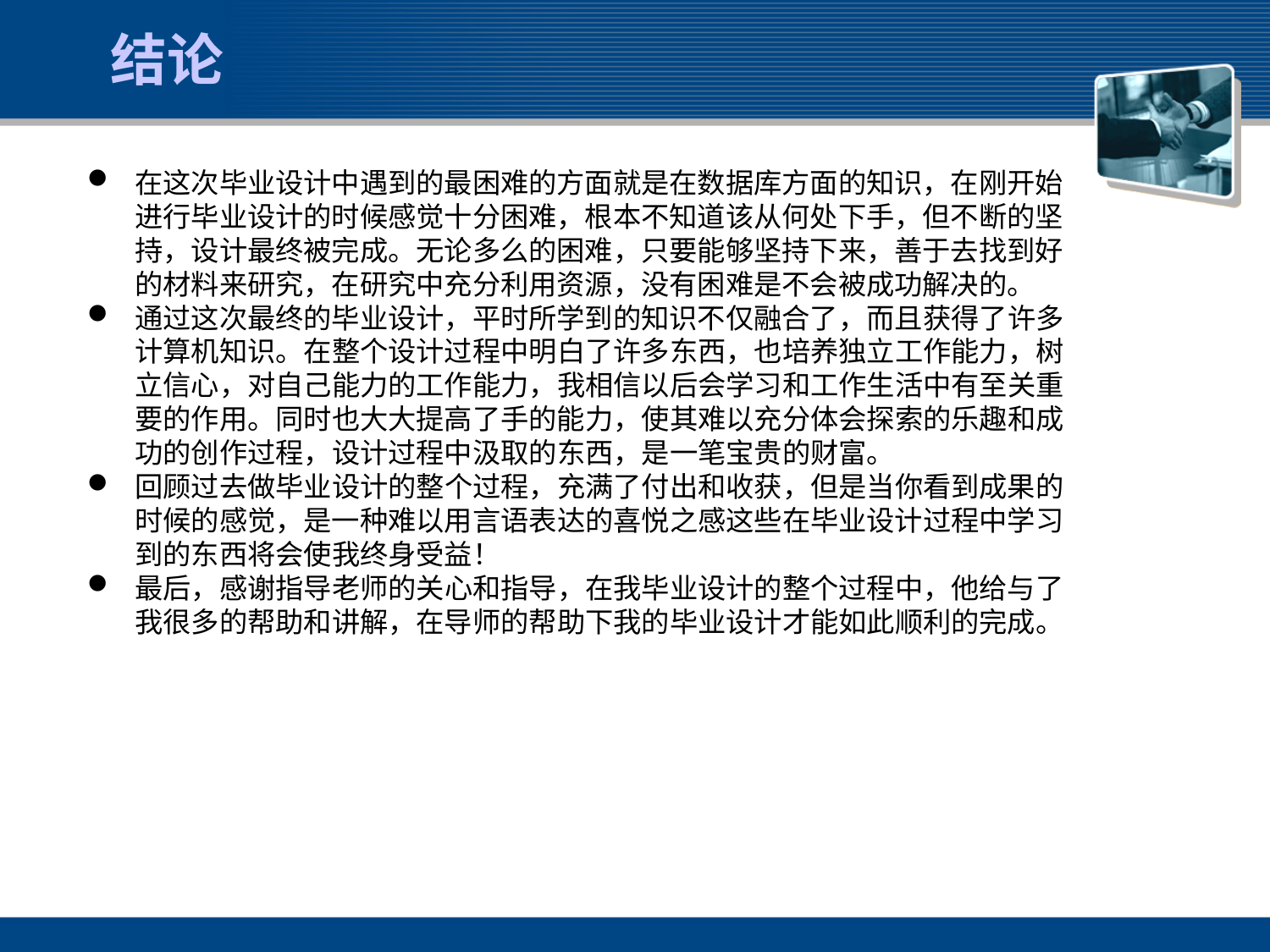

结论

在这次毕业设计中遇到的最困难的方面就是在数据库方面的知识，在刚开始进行毕业设计的时候感觉十分困难，根本不知道该从何处下手，但不断的坚持，设计最终被完成。无论多么的困难，只要能够坚持下来，善于去找到好的材料来研究，在研究中充分利用资源，没有困难是不会被成功解决的。
通过这次最终的毕业设计，平时所学到的知识不仅融合了，而且获得了许多计算机知识。在整个设计过程中明白了许多东西，也培养独立工作能力，树立信心，对自己能力的工作能力，我相信以后会学习和工作生活中有至关重要的作用。同时也大大提高了手的能力，使其难以充分体会探索的乐趣和成功的创作过程，设计过程中汲取的东西，是一笔宝贵的财富。
回顾过去做毕业设计的整个过程，充满了付出和收获，但是当你看到成果的时候的感觉，是一种难以用言语表达的喜悦之感这些在毕业设计过程中学习到的东西将会使我终身受益！
最后，感谢指导老师的关心和指导，在我毕业设计的整个过程中，他给与了我很多的帮助和讲解，在导师的帮助下我的毕业设计才能如此顺利的完成。